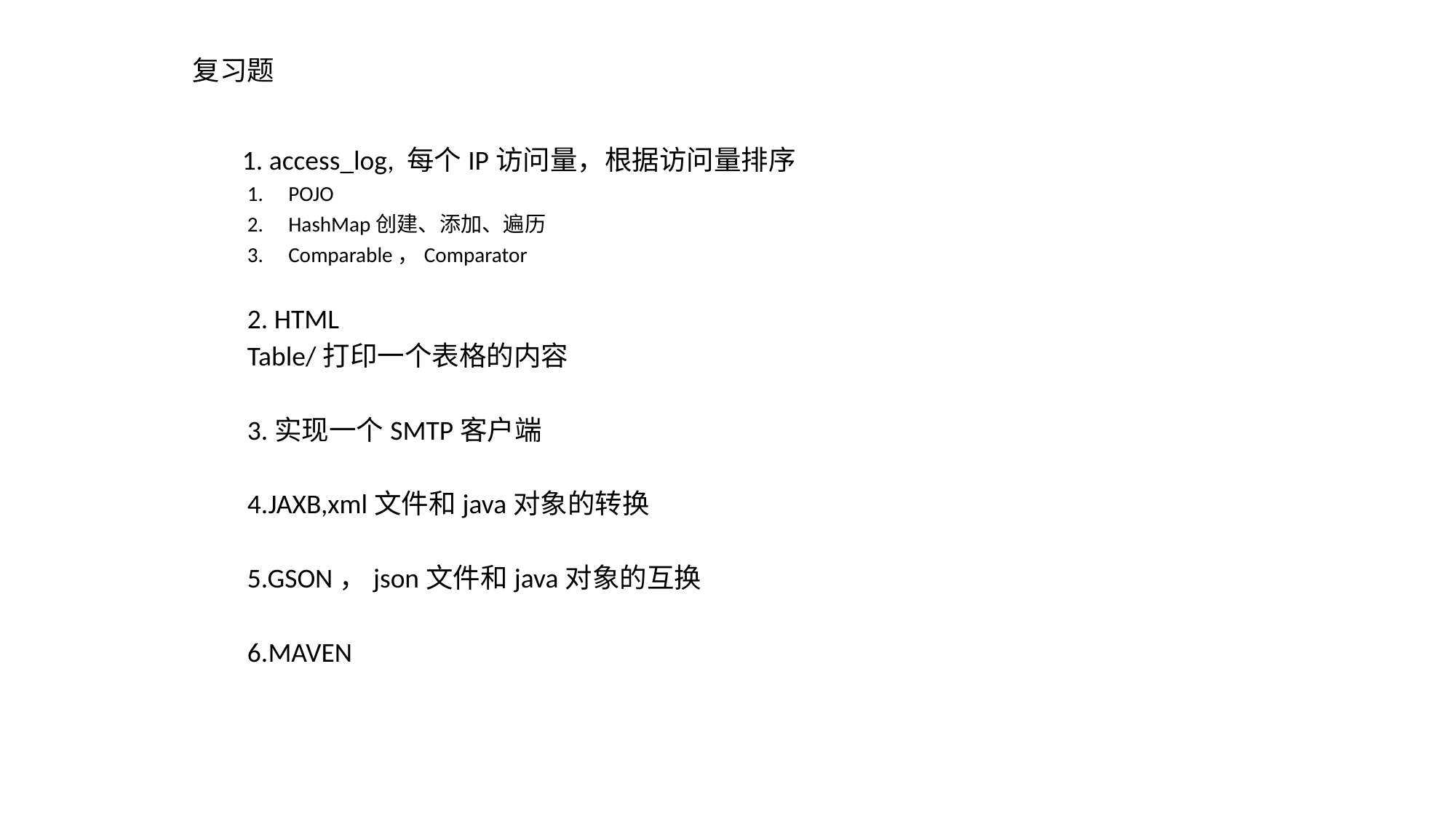

复习题

        1. access_log, 每个IP访问量，根据访问量排序
POJO
HashMap创建、添加、遍历
Comparable，Comparator

2. HTML
Table/打印一个表格的内容

3.实现一个SMTP客户端

4.JAXB,xml文件和java对象的转换

5.GSON，json文件和java对象的互换

6.MAVEN